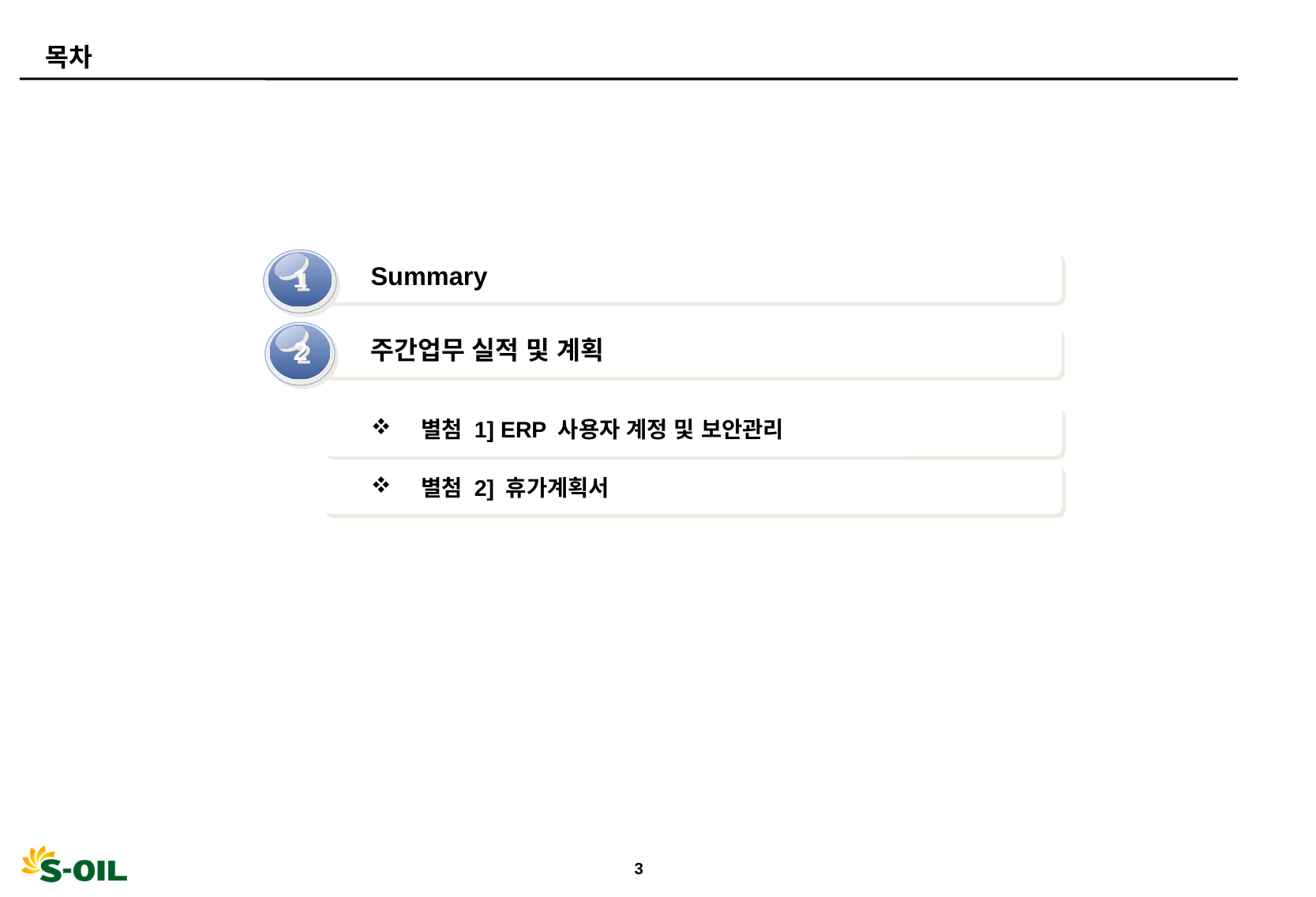

목차

1
Summary

2
주간업무 실적 및 계획
별첨 1] ERP 사용자 계정 및 보안관리
별첨 2] 휴가계획서